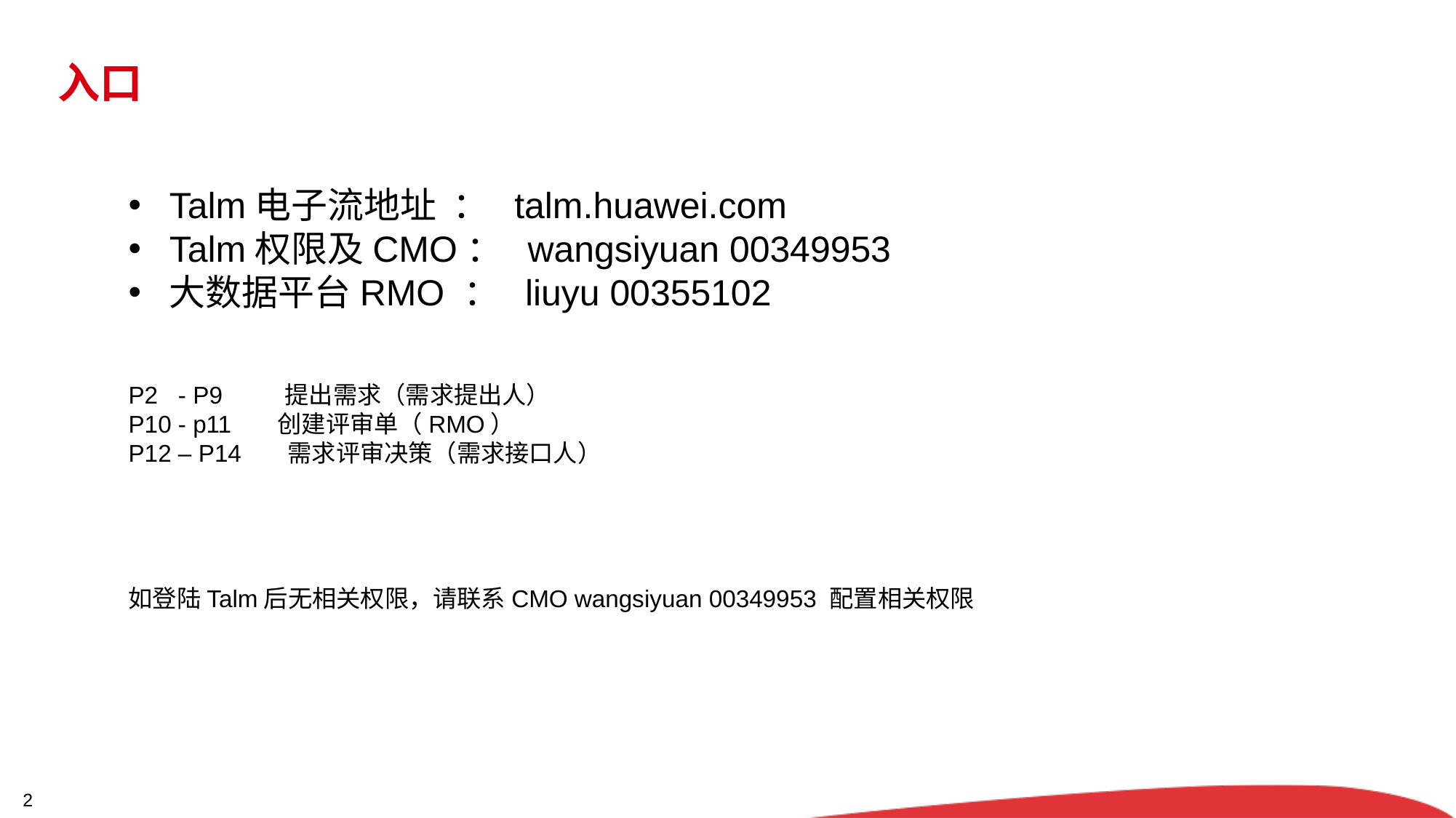

入口
Talm电子流地址  ：  talm.huawei.com
Talm权限及CMO：  wangsiyuan 00349953
大数据平台RMO ：  liuyu 00355102
P2   - P9    　 提出需求（需求提出人）
P10 - p11      创建评审单（RMO）
P12 – P14      需求评审决策（需求接口人）

如登陆Talm后无相关权限，请联系CMO wangsiyuan 00349953 配置相关权限